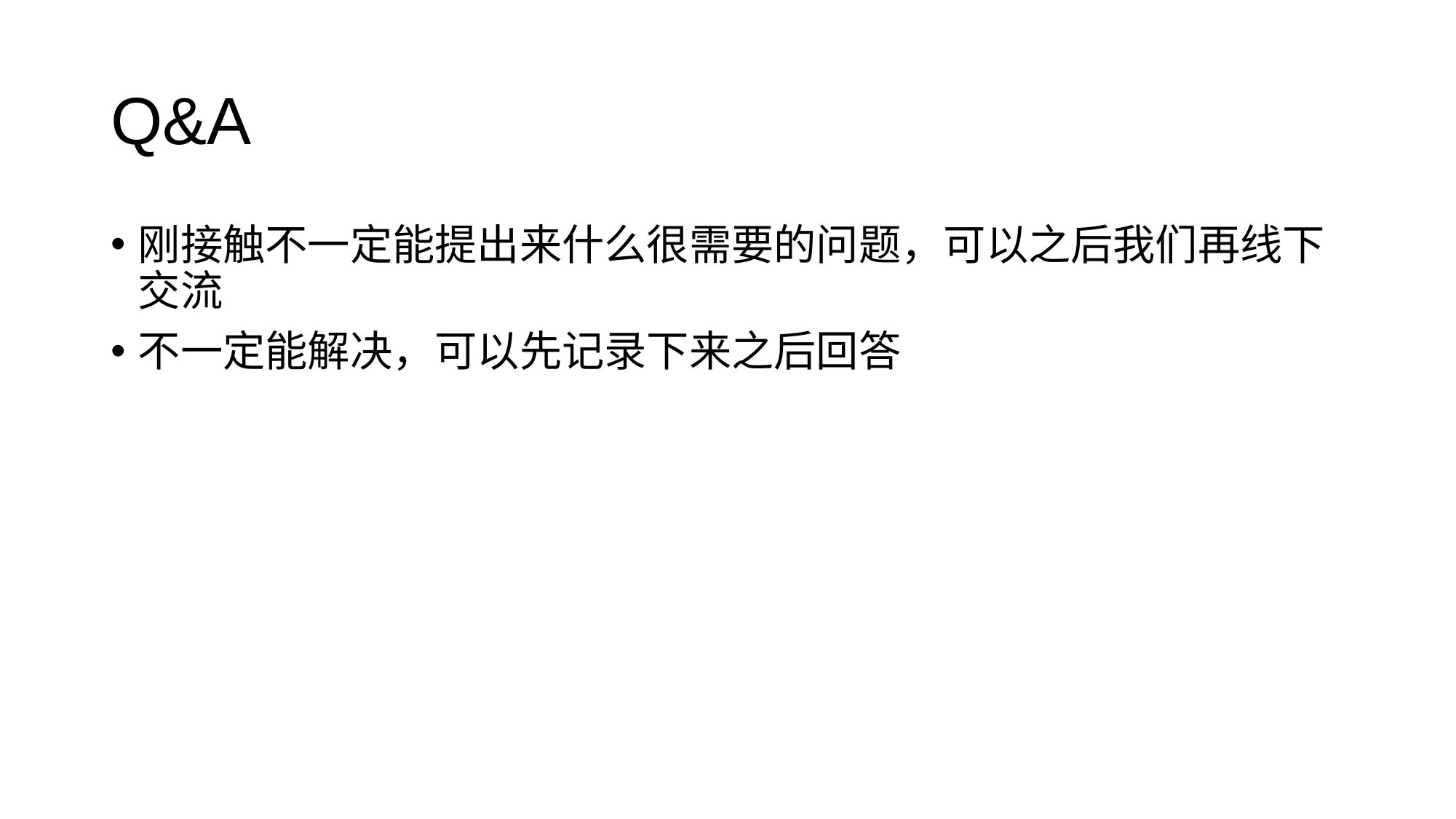

# Q&A
刚接触不一定能提出来什么很需要的问题，可以之后我们再线下交流
不一定能解决，可以先记录下来之后回答